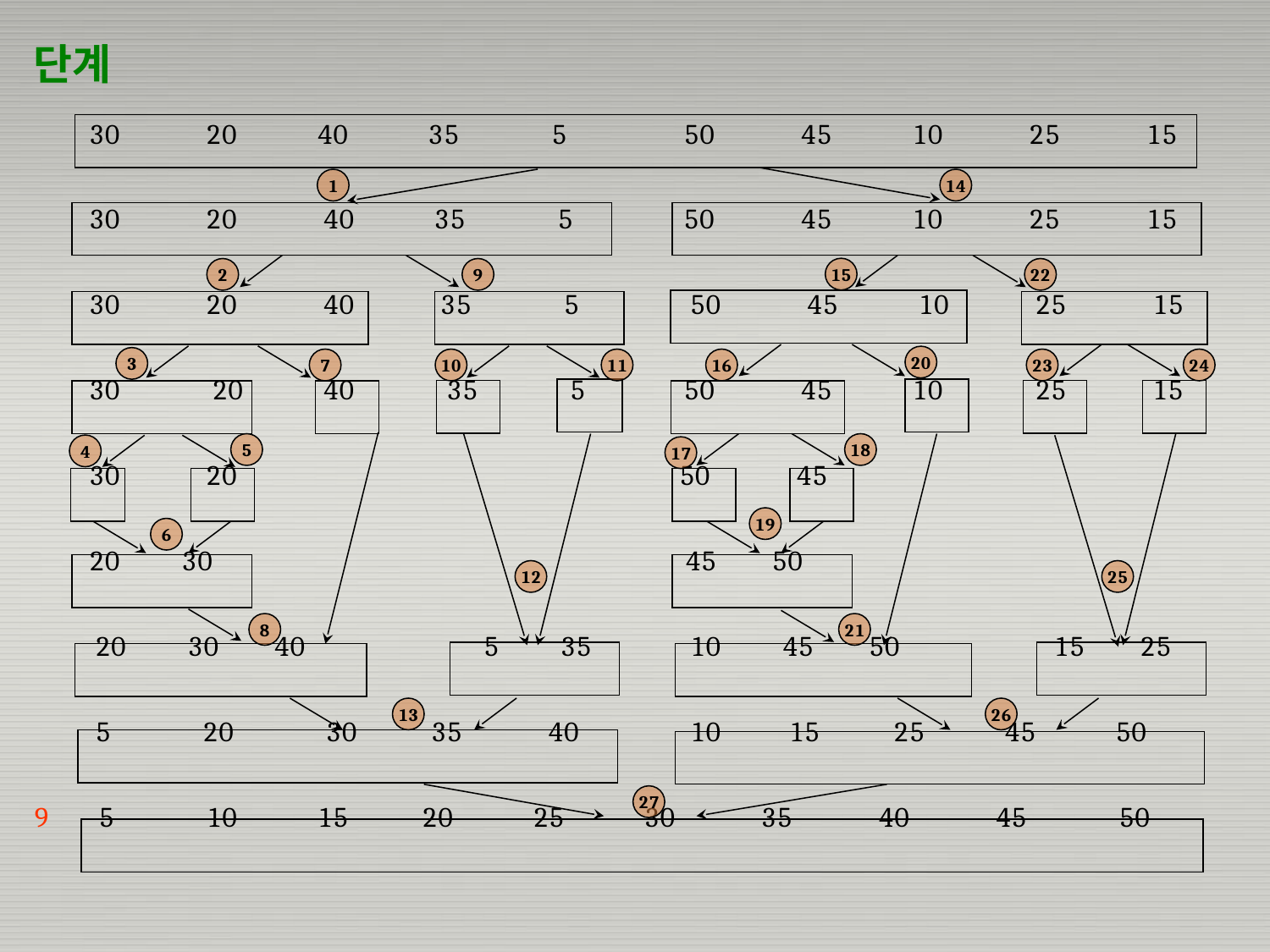

30              20             40             35               5                   50              45             10              25              15

         30              20              40             35               5                  50              45             10              25              15

         30              20              40              35               5                  50              45             10              25              15

         30               20             40               35               5                50              45             10               25              15

         30              20                                                                        50              45

         20          30                                                                             45         50

          20          30         40                             5          35                10          45         50                         15         25

          5               20               30            35              40                  10           15            25             45             50

9        5               10             15            20             25             30              35              40              45               50
단계

1

14

15
2
9
22

20
3
7
10
11
16
23
24

5

18

4

17

19
6

12
25

8
21

13

26

27